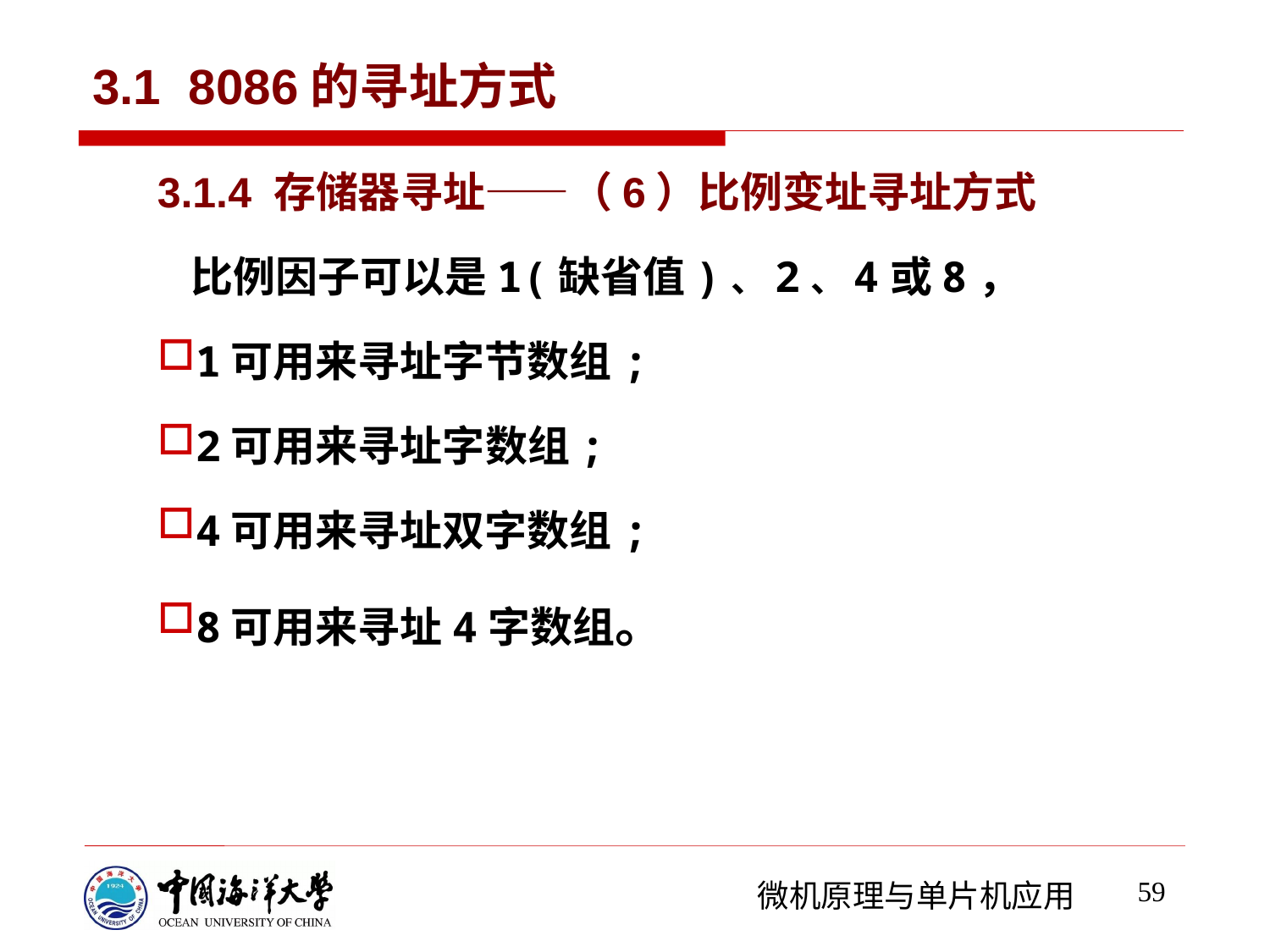

# 3.1  8086的寻址方式
3.1.4 存储器寻址——（6）比例变址寻址方式
比例因子可以是1(缺省值)、2、4或8，
1可用来寻址字节数组;
2可用来寻址字数组;
4可用来寻址双字数组;
8可用来寻址4字数组。
59